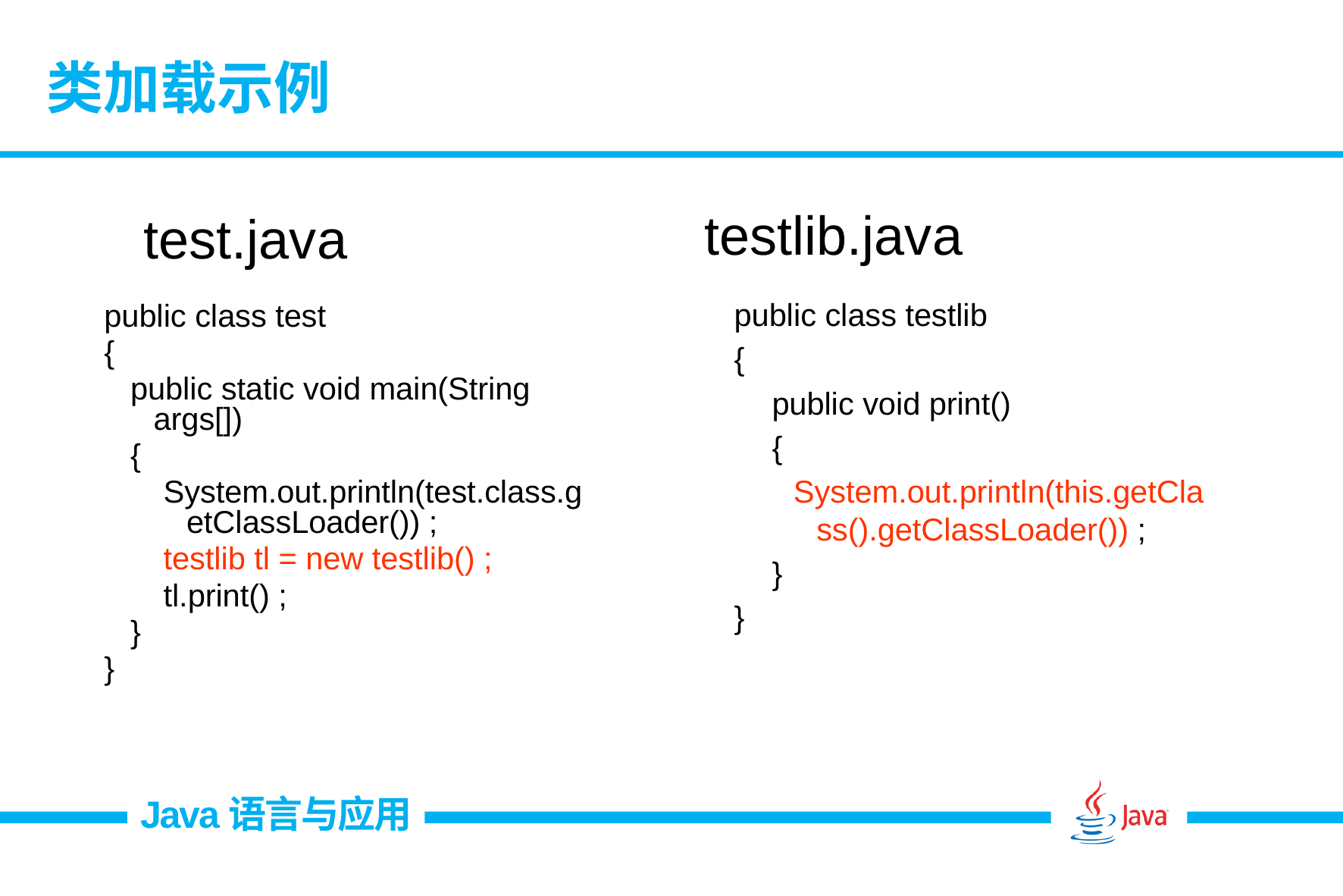

# 类加载示例
testlib.java
test.java
public class testlib
{
public void print()
{
System.out.println(this.getClass().getClassLoader()) ;
}
}
public class test
{
public static void main(String args[])
{
System.out.println(test.class.getClassLoader()) ;
testlib tl = new testlib() ;
tl.print() ;
}
}